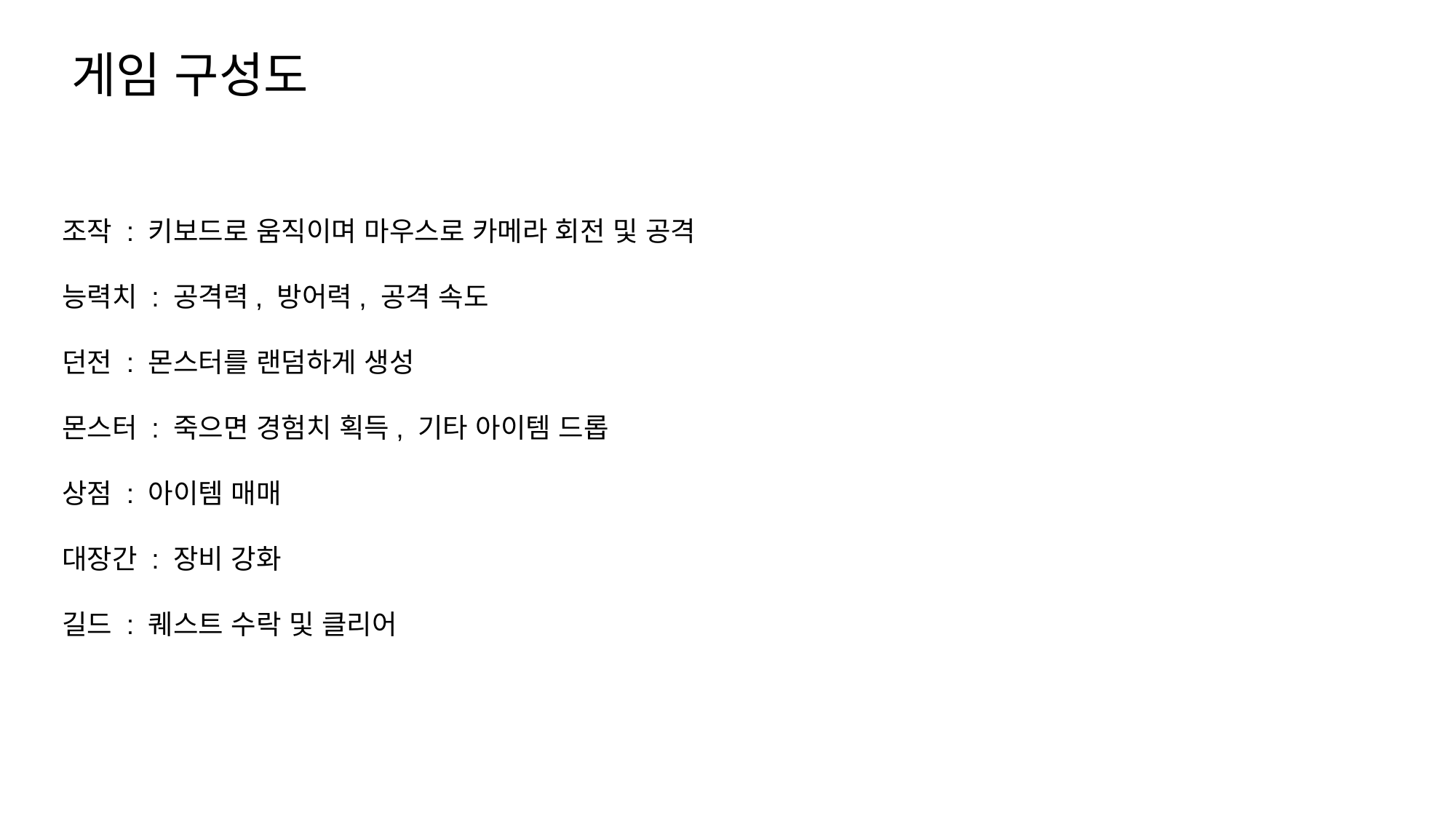

게임 구성도
조작 : 키보드로 움직이며 마우스로 카메라 회전 및 공격

능력치 : 공격력, 방어력, 공격 속도

던전 : 몬스터를 랜덤하게 생성

몬스터 : 죽으면 경험치 획득, 기타 아이템 드롭

상점 : 아이템 매매

대장간 : 장비 강화

길드 : 퀘스트 수락 및 클리어